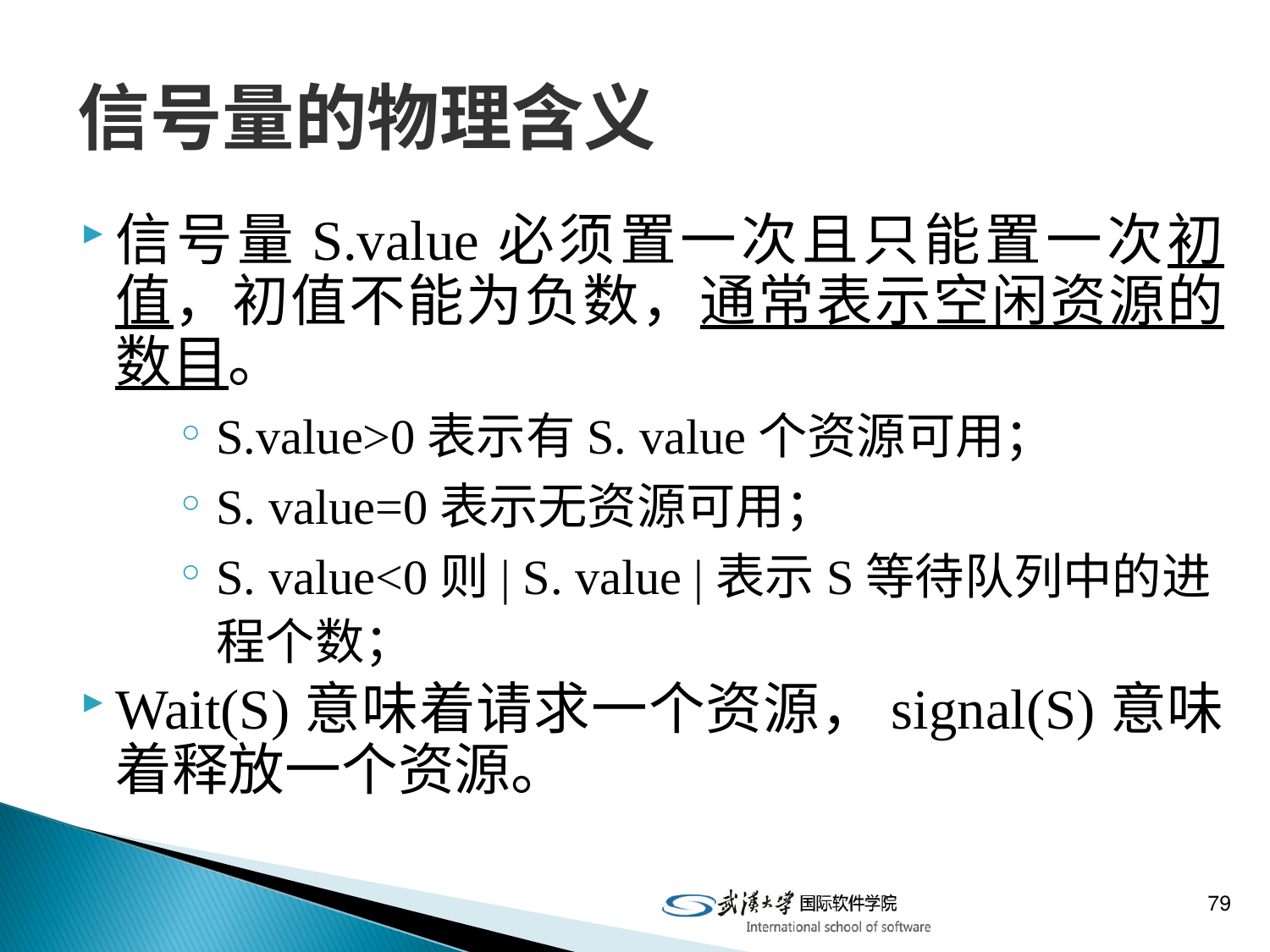

# 信号量的物理含义
信号量S.value必须置一次且只能置一次初值，初值不能为负数，通常表示空闲资源的数目。
S.value>0表示有S. value个资源可用；
S. value=0表示无资源可用；
S. value<0则| S. value |表示S等待队列中的进程个数；
Wait(S)意味着请求一个资源，signal(S)意味着释放一个资源。